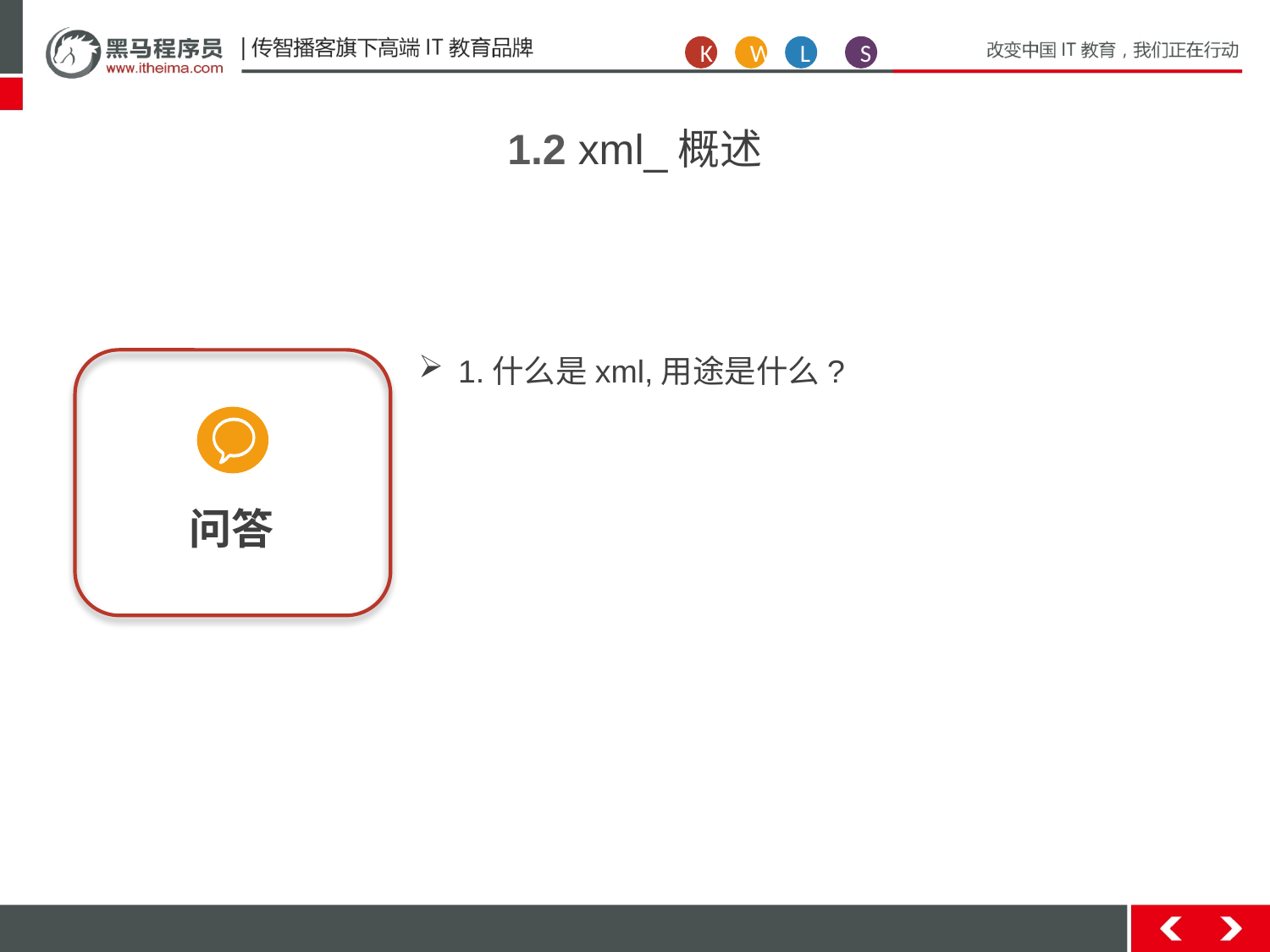

K
W
L
S
1.2 xml_概述

1.什么是xml,用途是什么?

问答